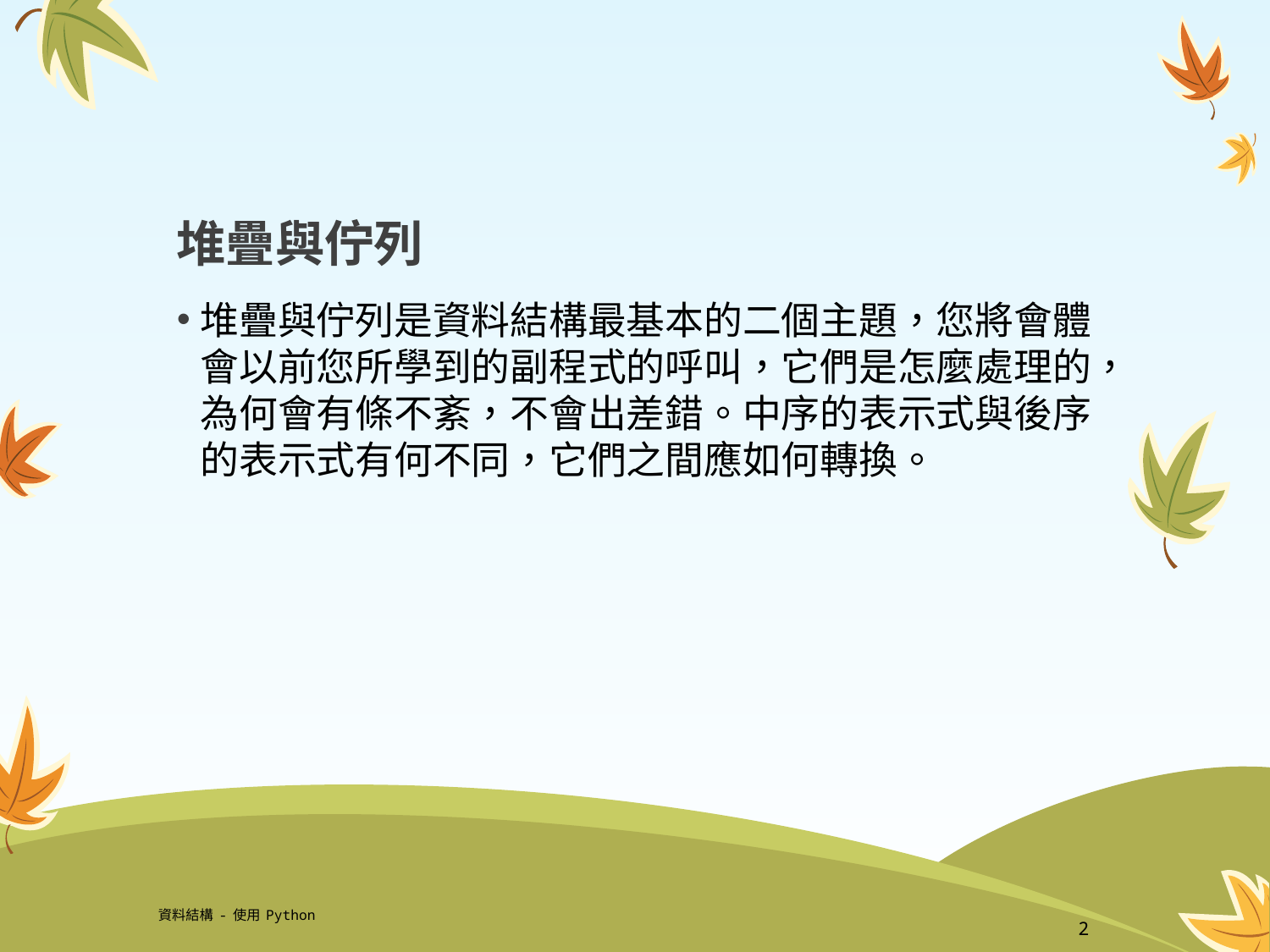

堆疊與佇列
堆疊與佇列是資料結構最基本的二個主題，您將會體會以前您所學到的副程式的呼叫，它們是怎麼處理的，為何會有條不紊，不會出差錯。中序的表示式與後序的表示式有何不同，它們之間應如何轉換。
資料結構-使用Python
2